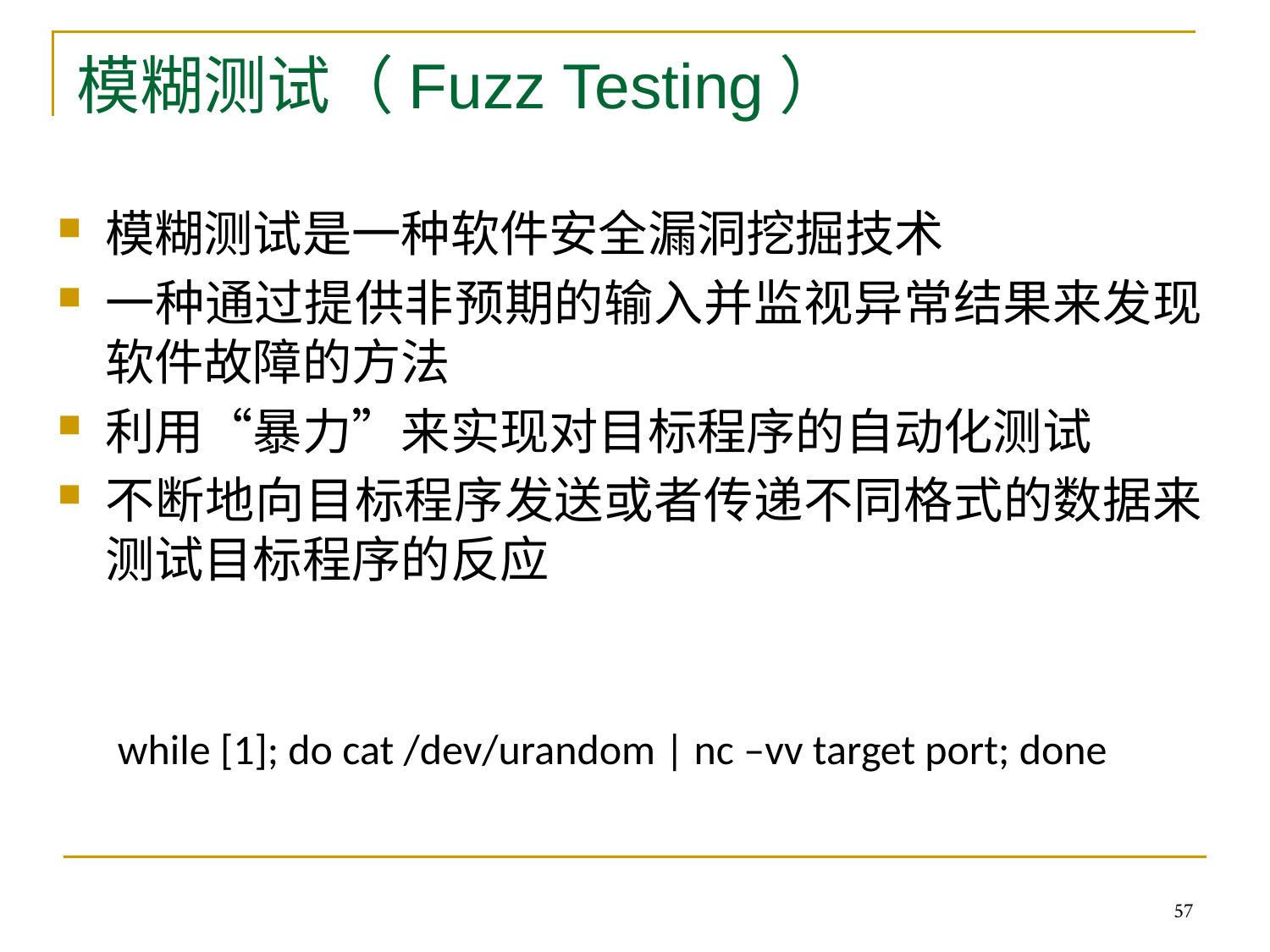

# 模糊测试（Fuzz Testing）
模糊测试是一种软件安全漏洞挖掘技术
一种通过提供非预期的输入并监视异常结果来发现软件故障的方法
利用“暴力”来实现对目标程序的自动化测试
不断地向目标程序发送或者传递不同格式的数据来测试目标程序的反应

while [1]; do cat /dev/urandom | nc –vv target port; done
57